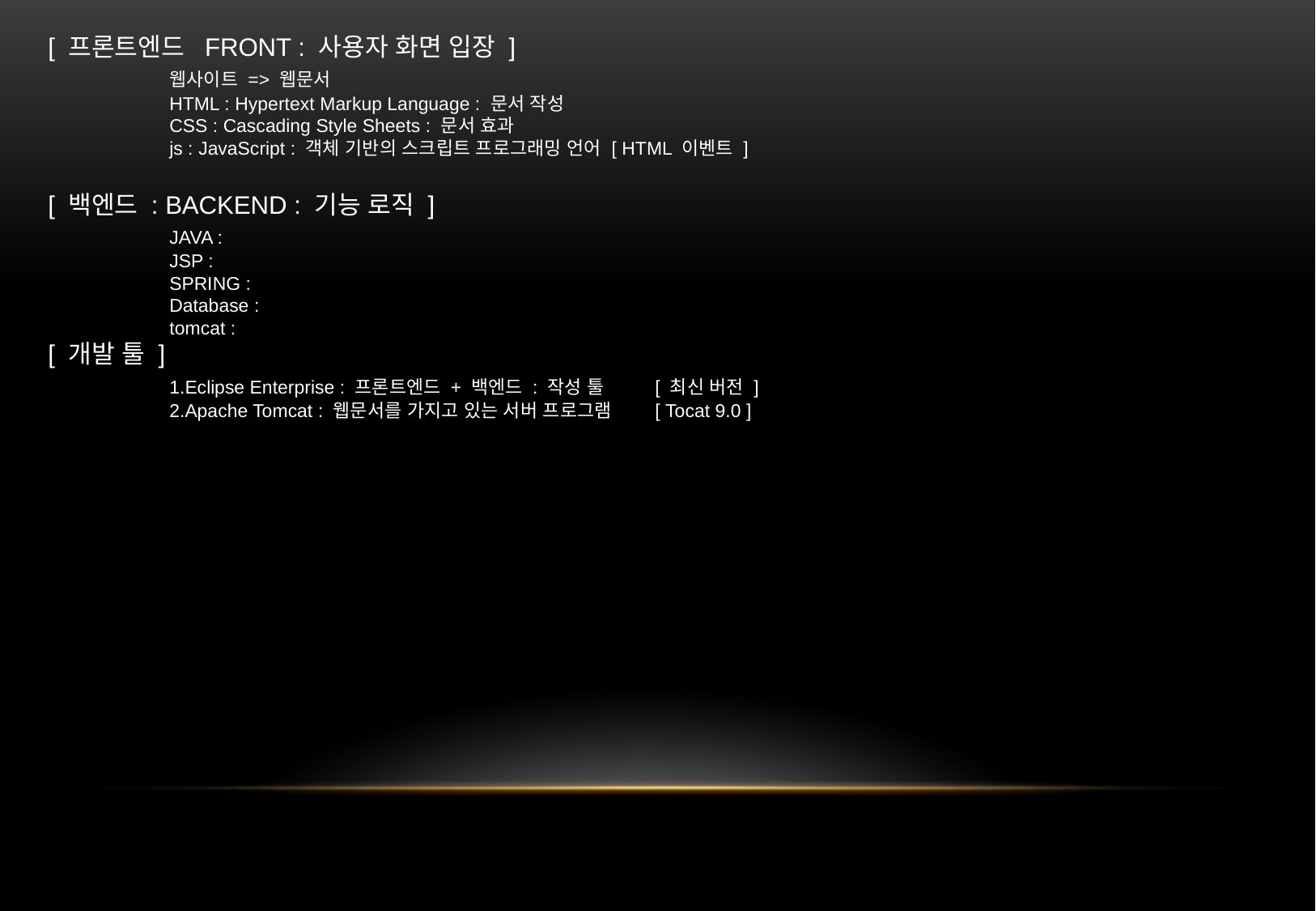

[ 프론트엔드  FRONT : 사용자 화면 입장 ]
	웹사이트 => 웹문서
	HTML : Hypertext Markup Language : 문서 작성
	CSS : Cascading Style Sheets : 문서 효과
	js : JavaScript : 객체 기반의 스크립트 프로그래밍 언어 [ HTML 이벤트 ]

[ 백엔드 : BACKEND : 기능 로직 ]
	JAVA :
	JSP :
	SPRING :
	Database :
	tomcat :
[ 개발 툴 ]
	1.Eclipse Enterprise : 프론트엔드 + 백엔드 : 작성 툴 	[ 최신 버전 ]
	2.Apache Tomcat : 웹문서를 가지고 있는 서버 프로그램 	[ Tocat 9.0 ]